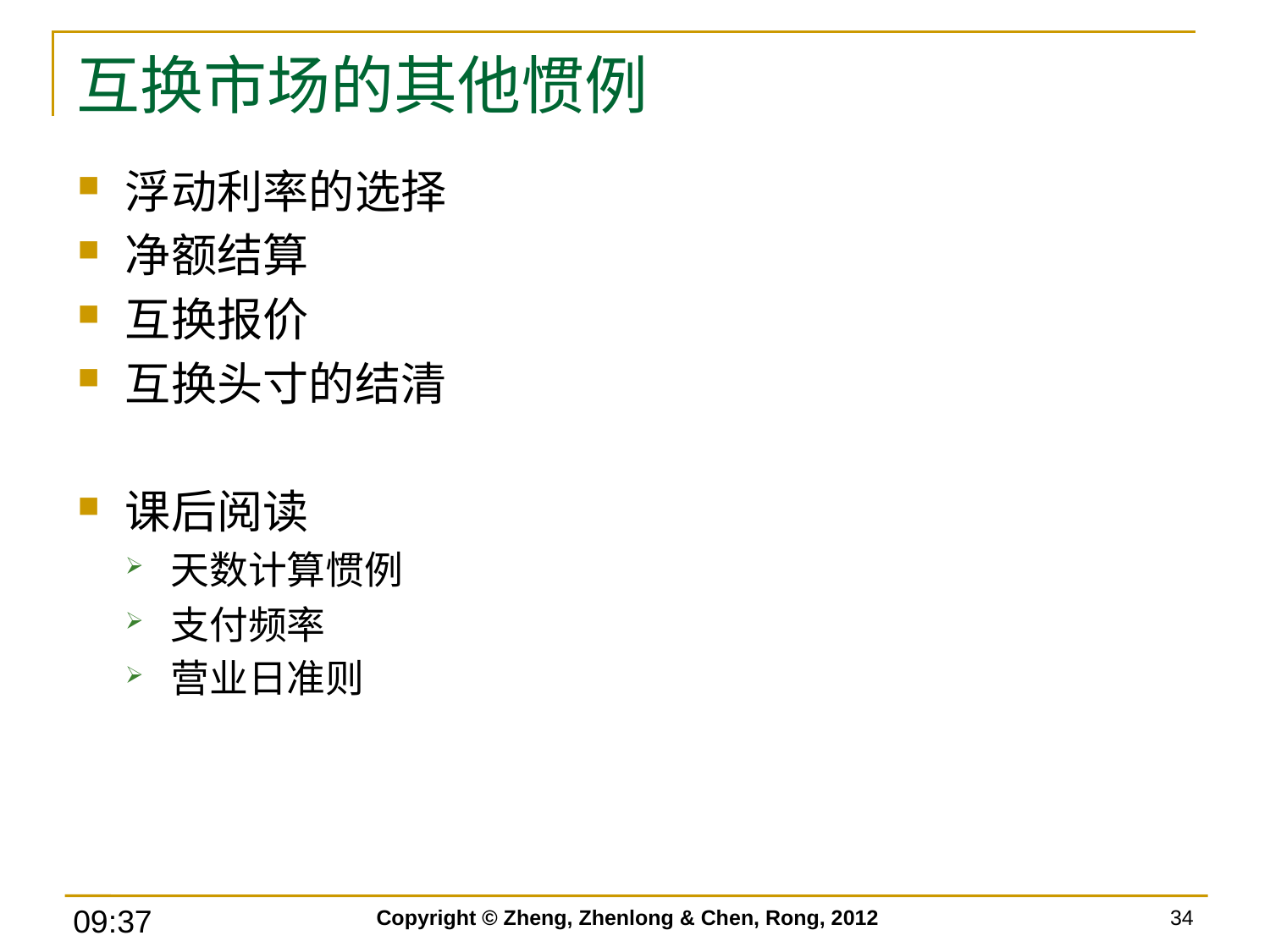

# 互换市场的其他惯例
浮动利率的选择
净额结算
互换报价
互换头寸的结清

课后阅读
天数计算惯例
支付频率
营业日准则
Copyright © Zheng, Zhenlong & Chen, Rong, 2012
34